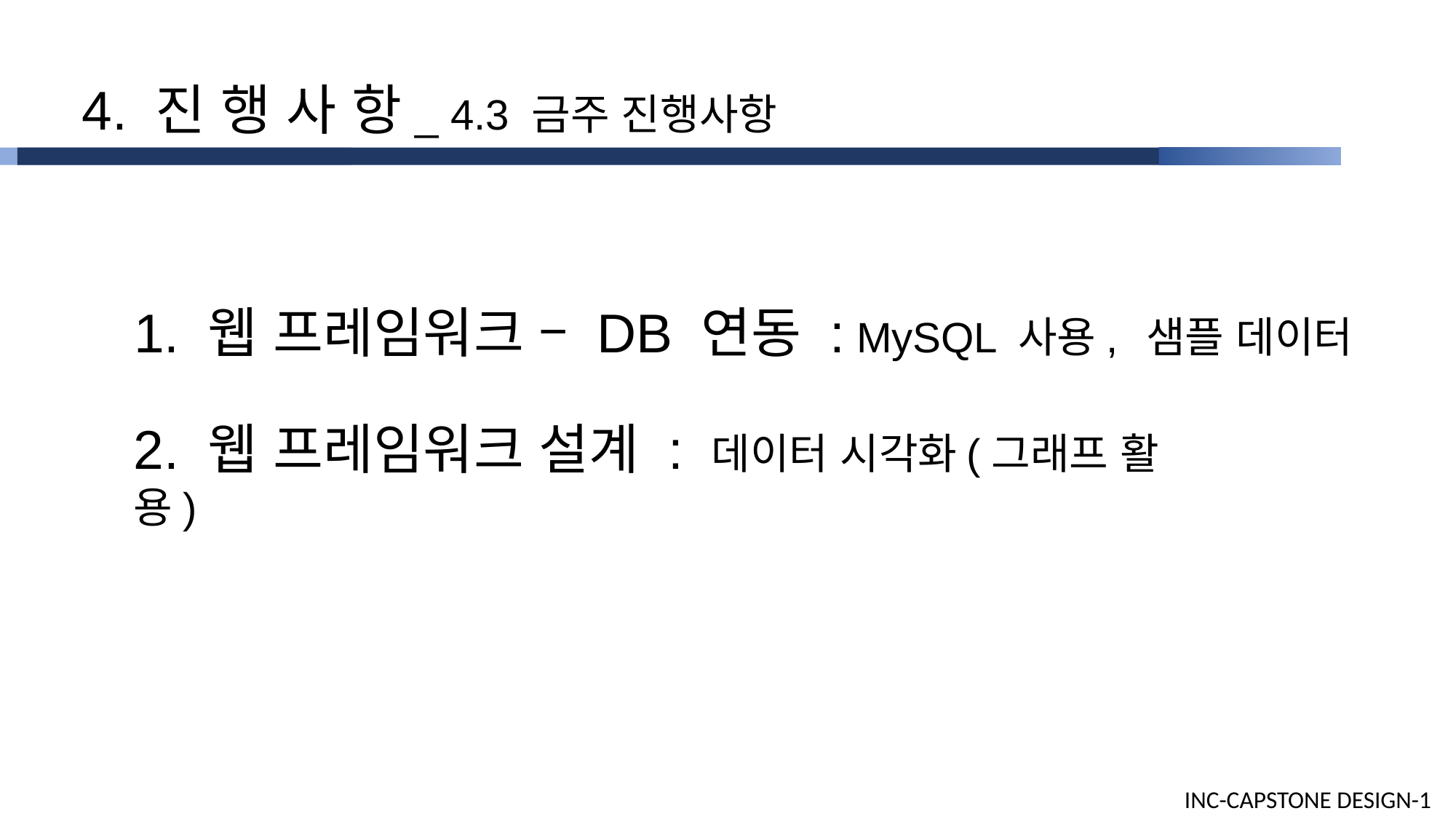

4. 진 행 사 항_ 4.3 금주 진행사항
1. 웹 프레임워크 – DB 연동 : MySQL 사용, 샘플 데이터
2. 웹 프레임워크 설계 : 데이터 시각화(그래프 활용)
0. DB Table 정의
DB에 어떻게 집어넣었는지에 대한 설명 추가